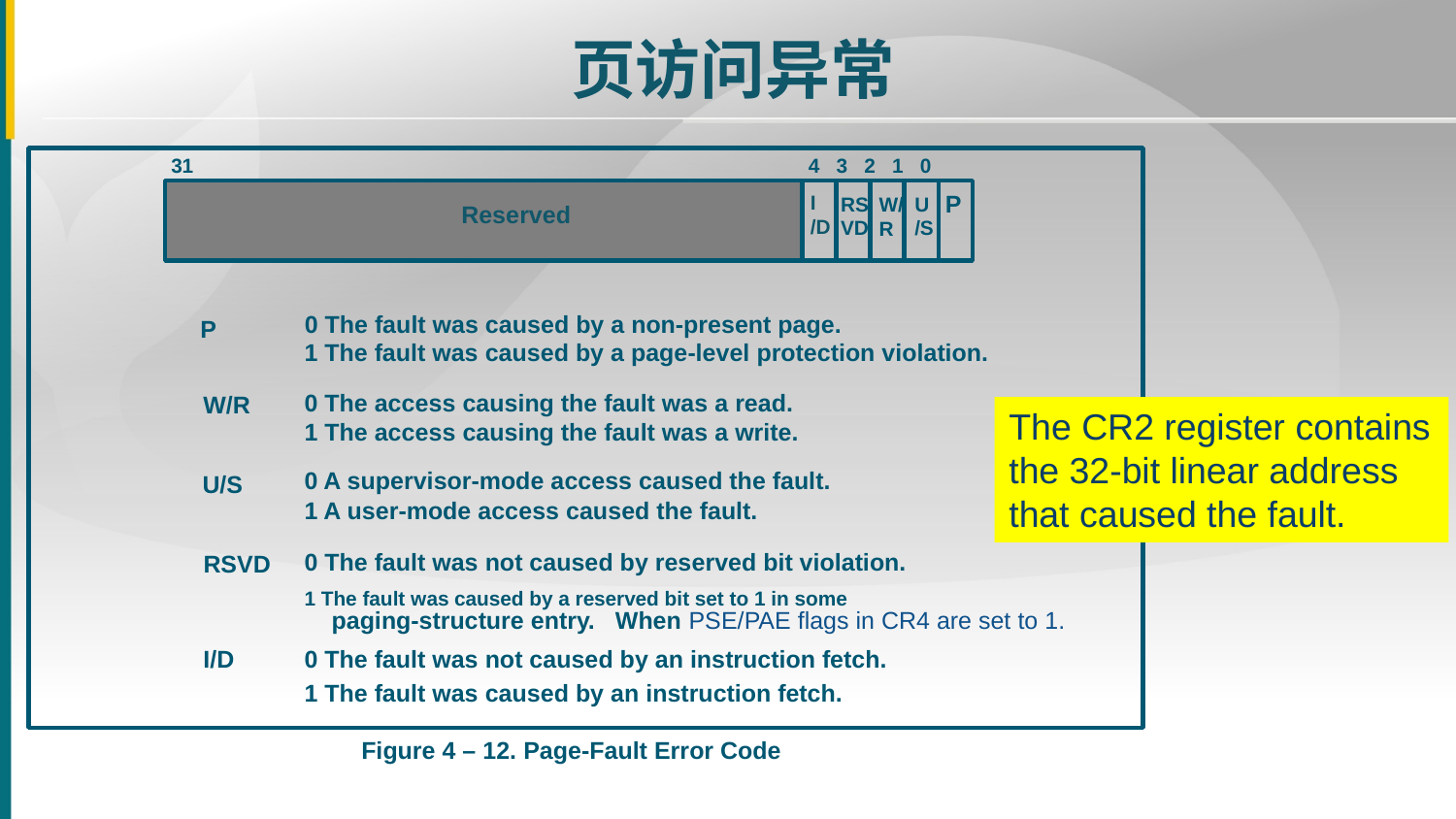

页访问异常

4   3   2   1   0
31

P
I
/D
RS
VD
U
/S
W/R
Reserved
0 The fault was caused by a non-present page.
P
1 The fault was caused by a page-level protection violation.
0 The access causing the fault was a read.
W/R
The CR2 register contains the 32-bit linear address that caused the fault.
1 The access causing the fault was a write.
0 A supervisor-mode access caused the fault.
U/S
1 A user-mode access caused the fault.
0 The fault was not caused by reserved bit violation.
RSVD
1 The fault was caused by a reserved bit set to 1 in some
    paging-structure entry.   When PSE/PAE flags in CR4 are set to 1.
I/D
0 The fault was not caused by an instruction fetch.
1 The fault was caused by an instruction fetch.
Figure 4 – 12. Page-Fault Error Code